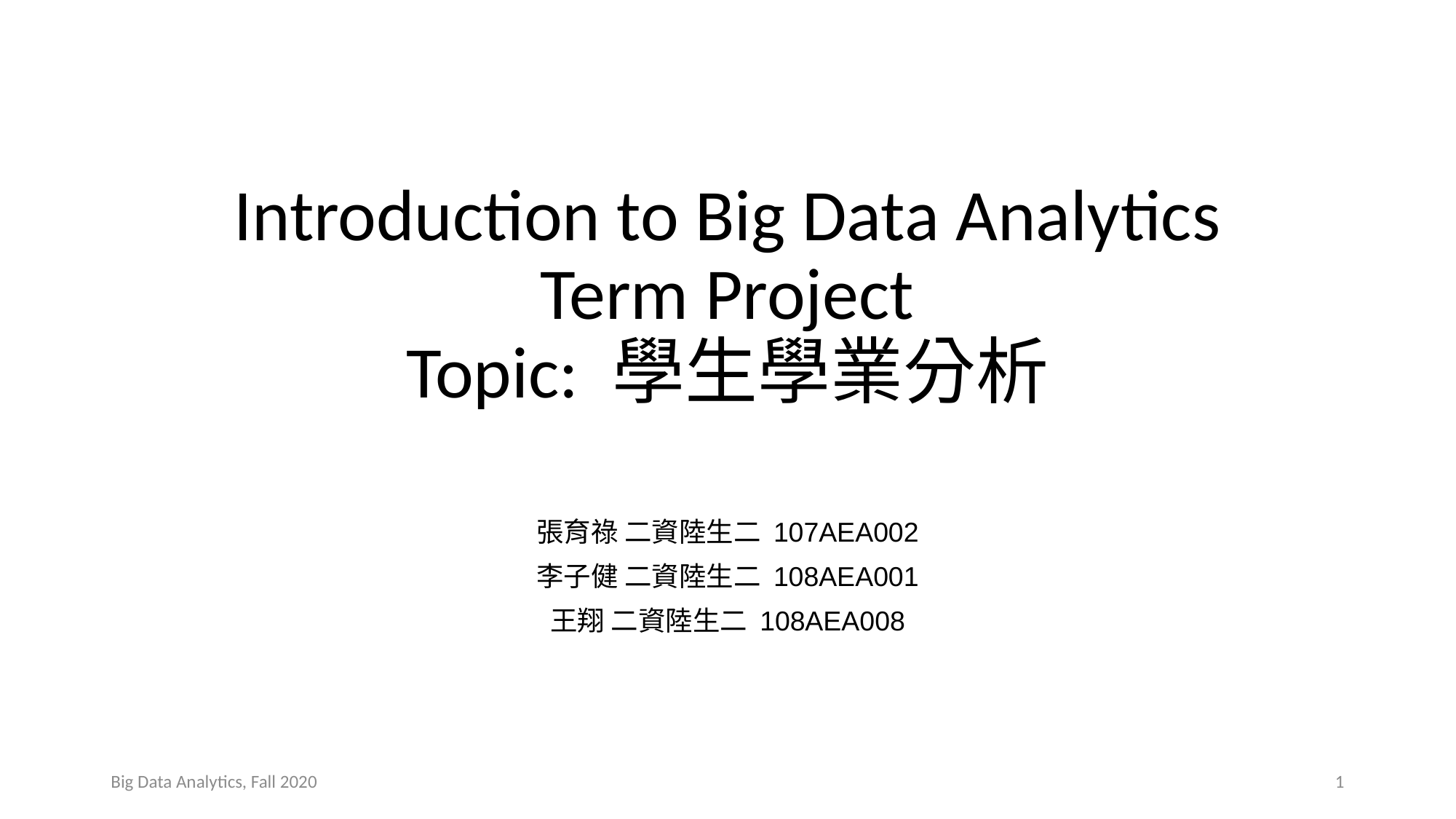

# Introduction to Big Data Analytics Term Project Topic: 學生學業分析
張育祿 二資陸生二 107AEA002
李子健 二資陸生二 108AEA001
王翔 二資陸生二 108AEA008

Big Data Analytics, Fall 2020
1